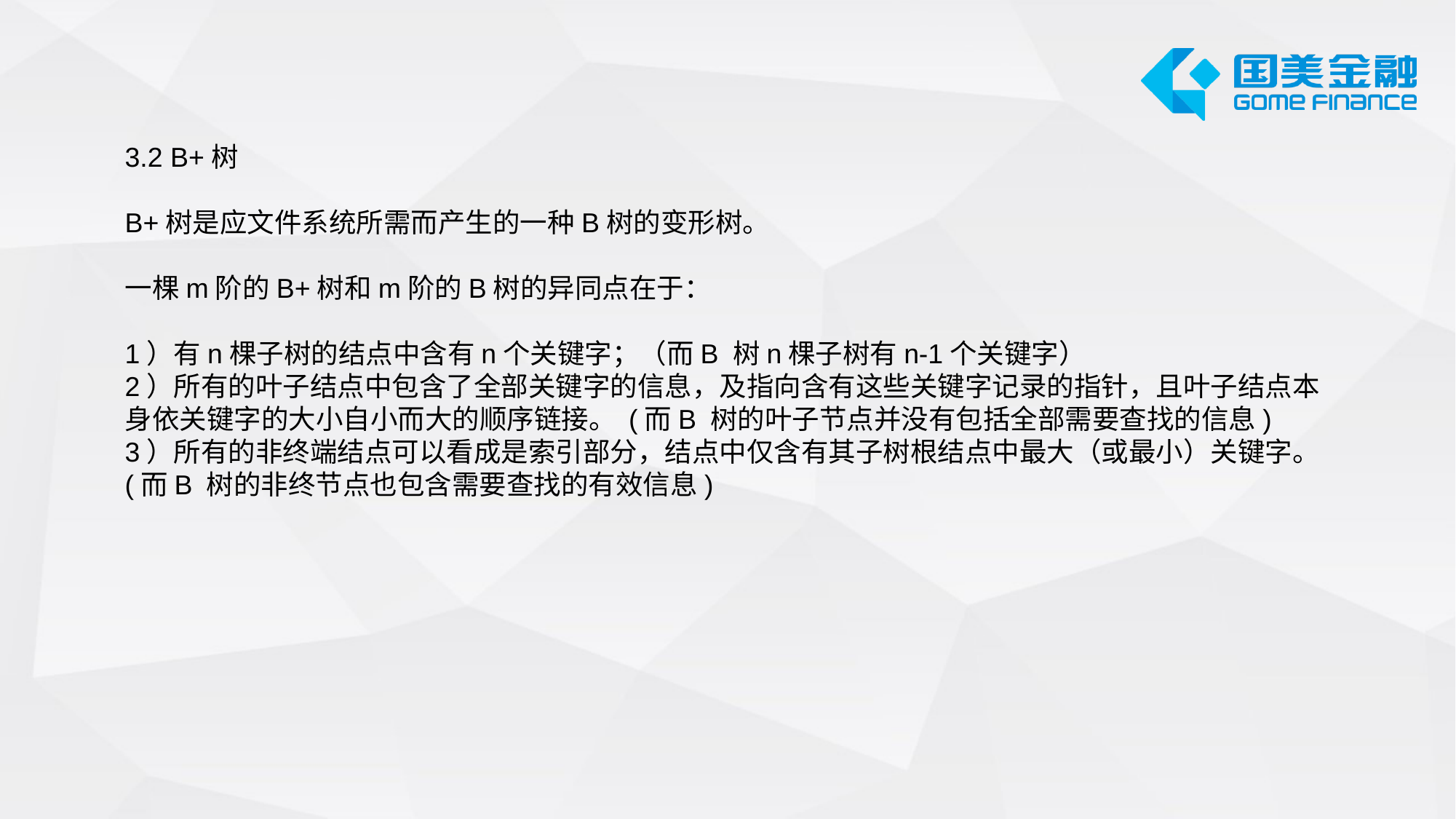

3.2 B+树

B+树是应文件系统所需而产生的一种B树的变形树。

一棵m阶的B+树和m阶的B树的异同点在于：

1）有n棵子树的结点中含有n个关键字；（而B 树n棵子树有n-1个关键字）
2）所有的叶子结点中包含了全部关键字的信息，及指向含有这些关键字记录的指针，且叶子结点本身依关键字的大小自小而大的顺序链接。 (而B 树的叶子节点并没有包括全部需要查找的信息)
3）所有的非终端结点可以看成是索引部分，结点中仅含有其子树根结点中最大（或最小）关键字。 (而B 树的非终节点也包含需要查找的有效信息)